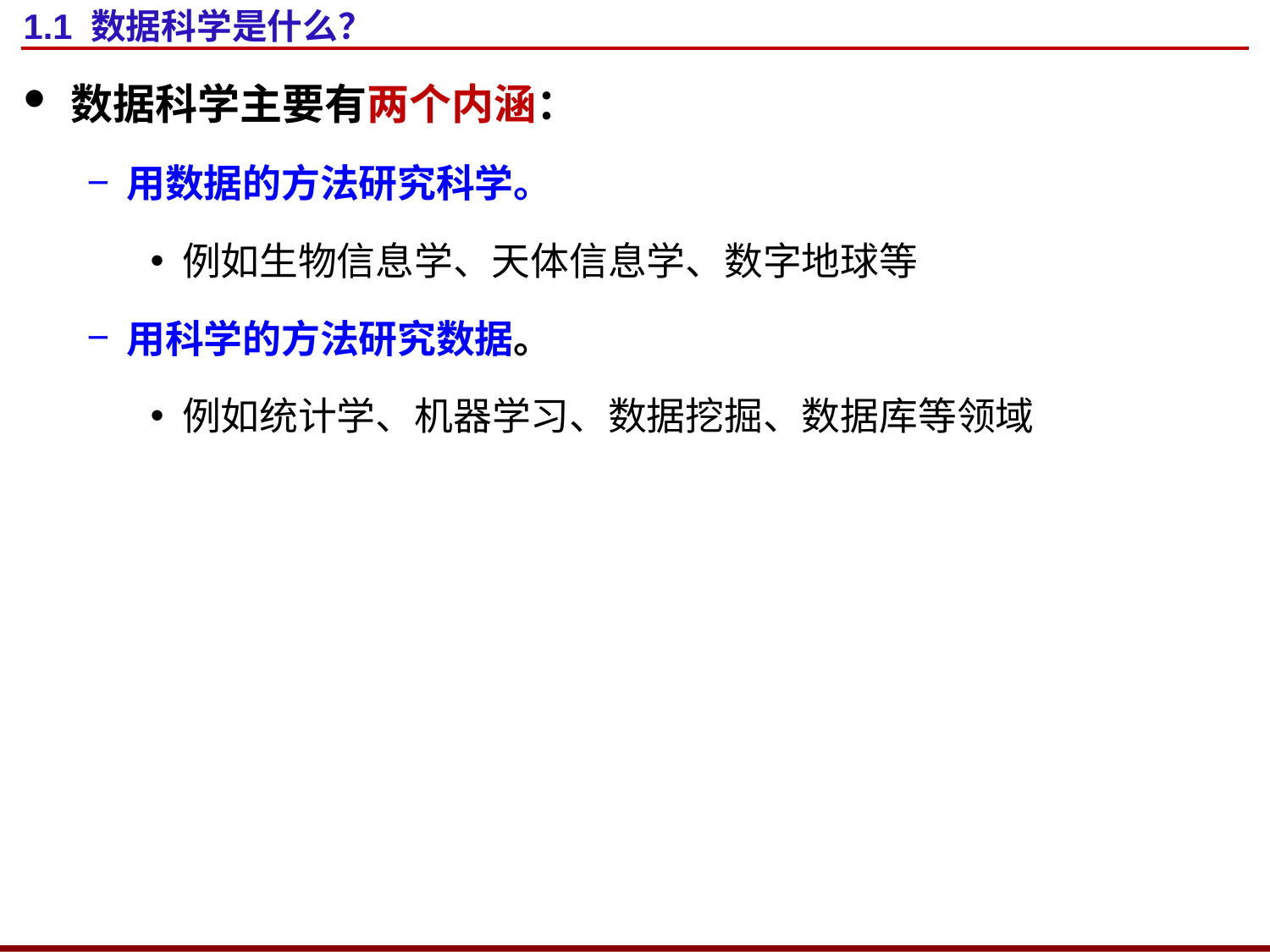

# 1.1 数据科学是什么？
数据科学主要有两个内涵：
用数据的方法研究科学。
例如生物信息学、天体信息学、数字地球等
用科学的方法研究数据。
例如统计学、机器学习、数据挖掘、数据库等领域